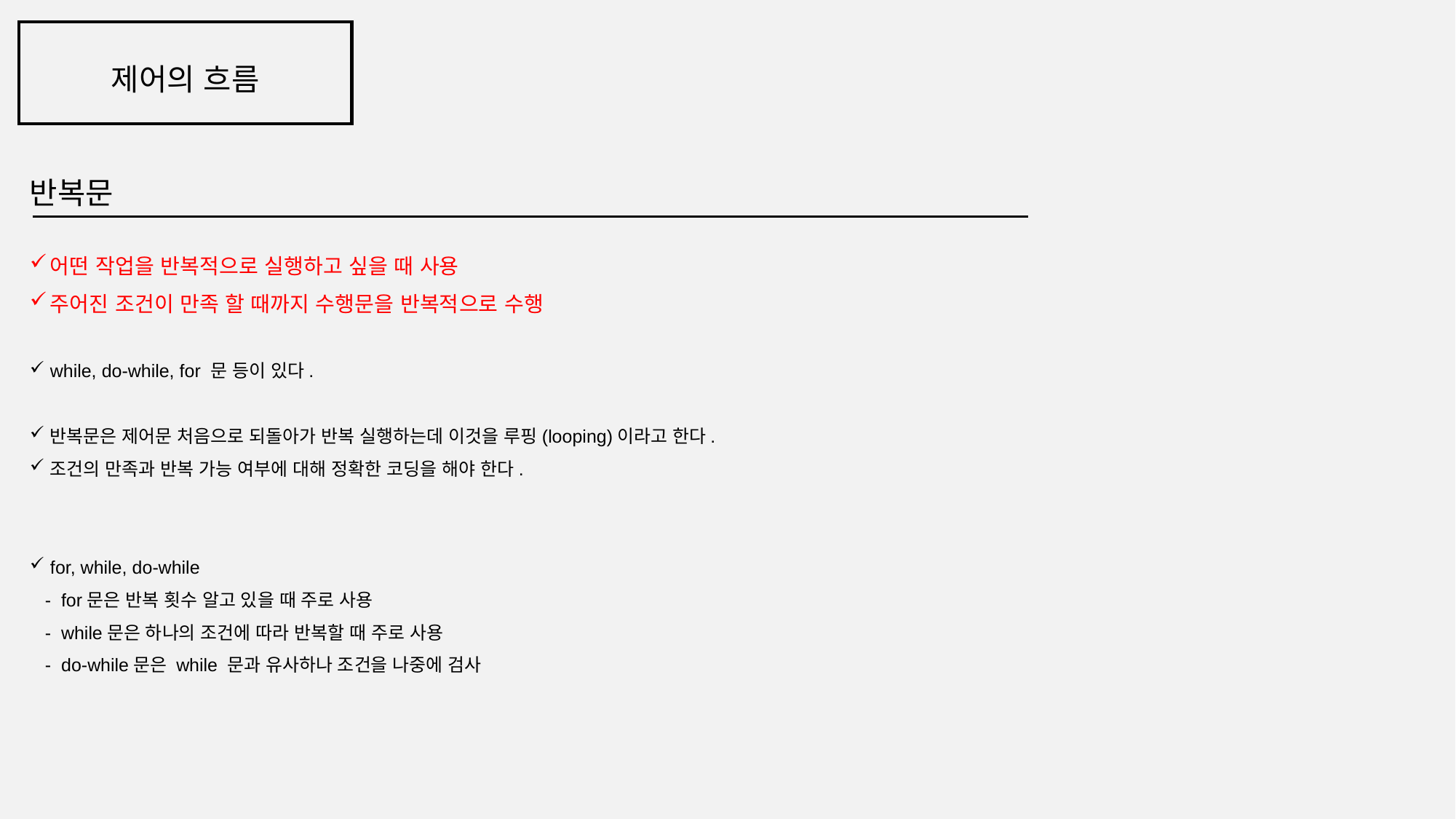

제어의 흐름
반복문
어떤 작업을 반복적으로 실행하고 싶을 때 사용
주어진 조건이 만족 할 때까지 수행문을 반복적으로 수행

while, do-while, for 문 등이 있다.

반복문은 제어문 처음으로 되돌아가 반복 실행하는데 이것을 루핑(looping)이라고 한다.
조건의 만족과 반복 가능 여부에 대해 정확한 코딩을 해야 한다.

for, while, do-while
   -  for문은 반복 횟수 알고 있을 때 주로 사용
   -  while문은 하나의 조건에 따라 반복할 때 주로 사용
   -  do-while문은 while 문과 유사하나 조건을 나중에 검사